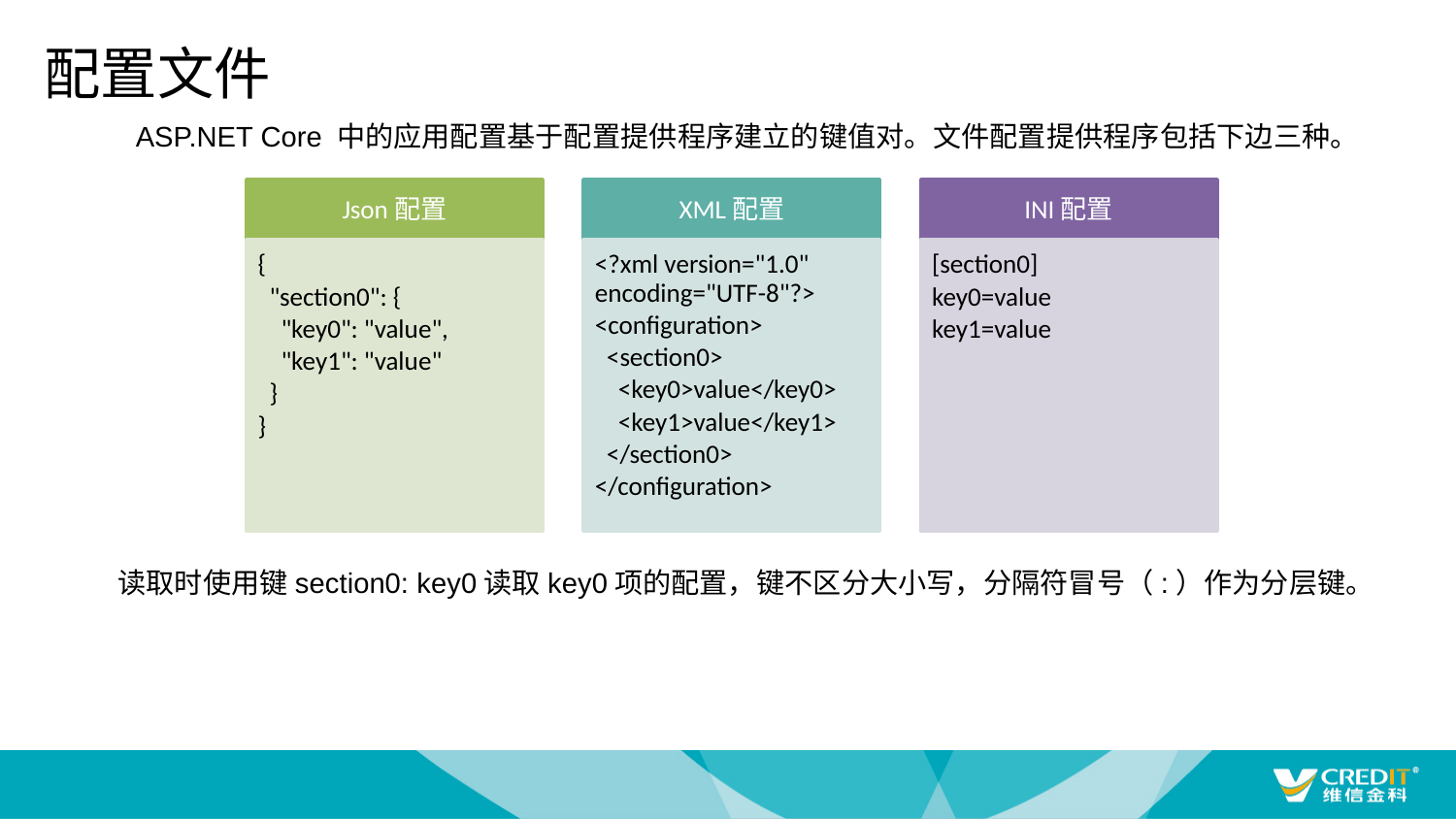

配置文件
ASP.NET Core 中的应用配置基于配置提供程序建立的键值对。文件配置提供程序包括下边三种。
Json配置
XML配置
INI配置
{
  "section0": {
    "key0": "value",
    "key1": "value"
  }
}
<?xml version="1.0" encoding="UTF-8"?>
<configuration>
  <section0>
    <key0>value</key0>
    <key1>value</key1>
  </section0>
</configuration>
[section0]
key0=value
key1=value
读取时使用键section0: key0读取key0项的配置，键不区分大小写，分隔符冒号（:）作为分层键。